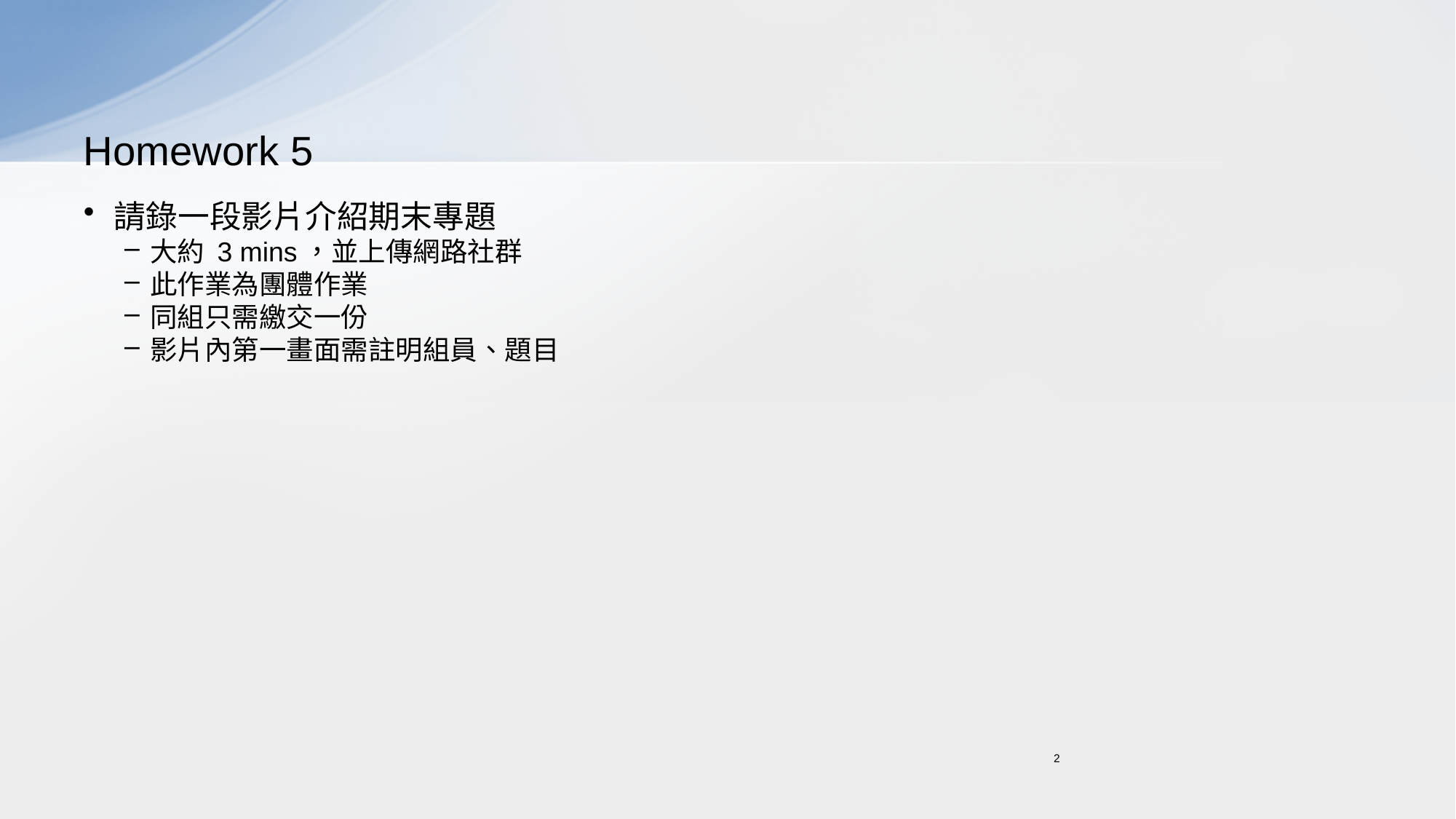

# Homework 5
請錄一段影片介紹期末專題
大約 3 mins，並上傳網路社群
此作業為團體作業
同組只需繳交一份
影片內第一畫面需註明組員、題目
2